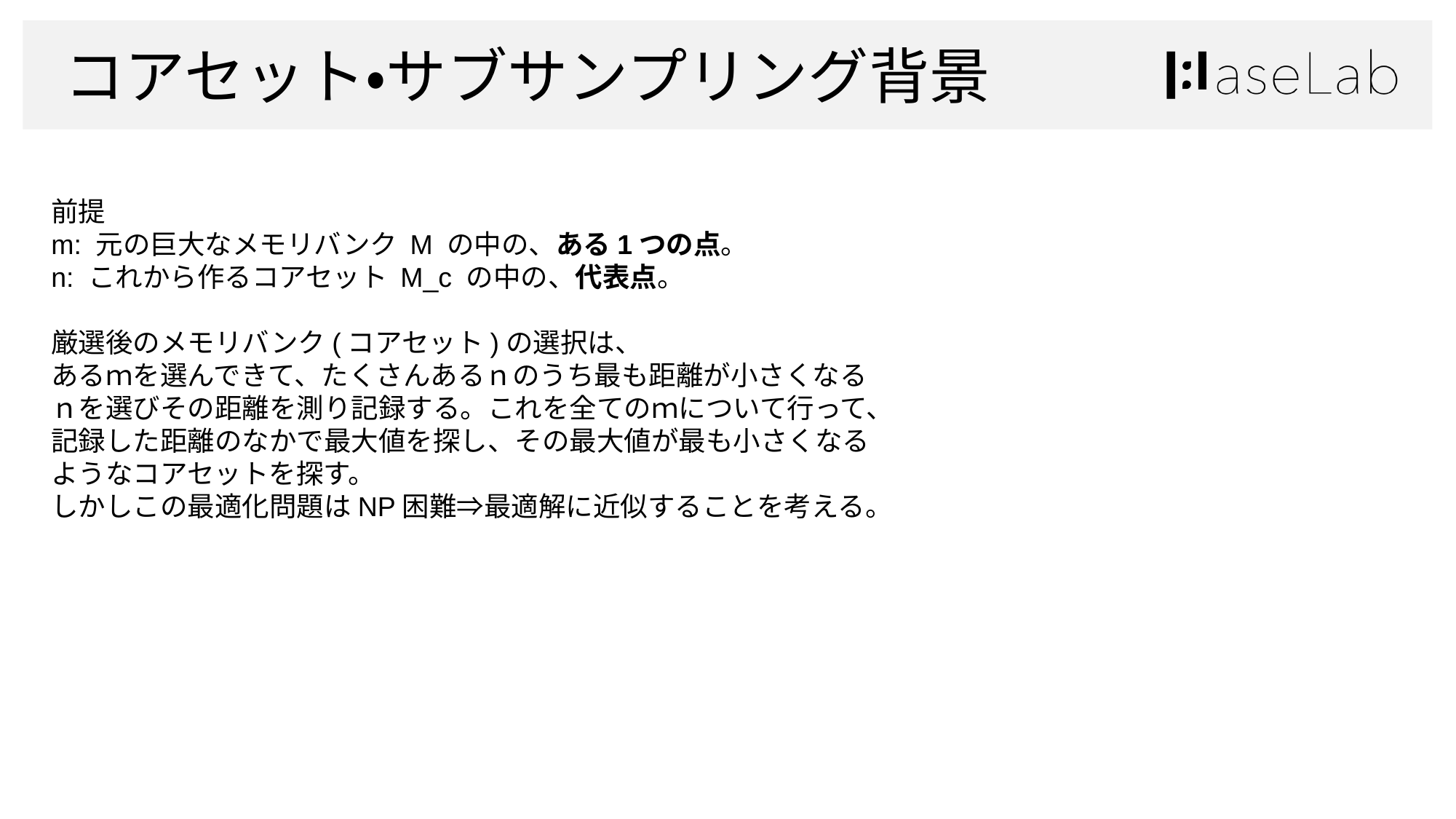

コアセット・サブサンプリング背景
前提
m: 元の巨大なメモリバンク M の中の、ある1つの点。
n: これから作るコアセット M_c の中の、代表点。

厳選後のメモリバンク(コアセット)の選択は、
あるｍを選んできて、たくさんあるｎのうち最も距離が小さくなるｎを選びその距離を測り記録する。これを全てのｍについて行って、記録した距離のなかで最大値を探し、その最大値が最も小さくなるようなコアセットを探す。
しかしこの最適化問題はNP困難⇒最適解に近似することを考える。